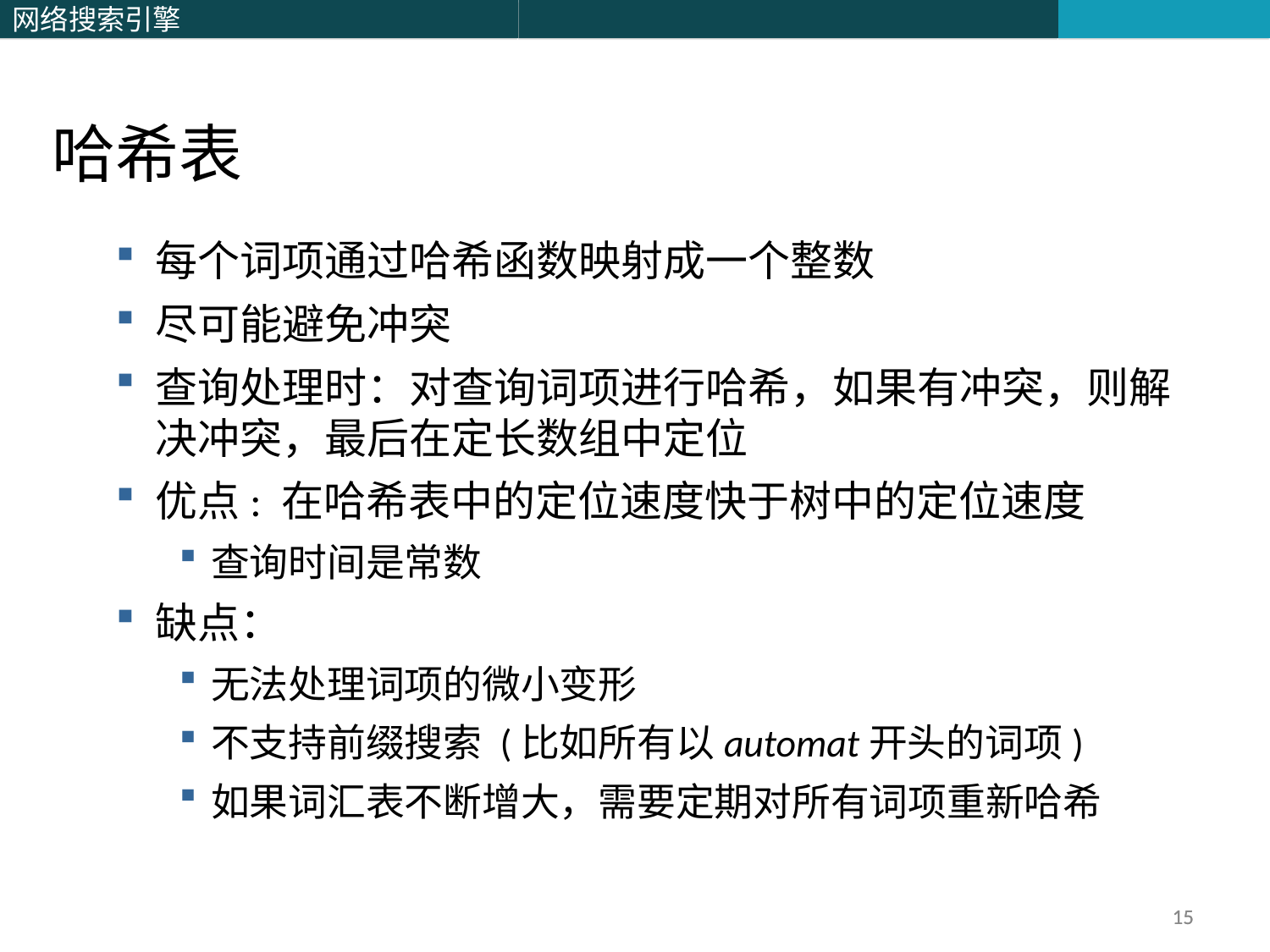

哈希表
每个词项通过哈希函数映射成一个整数
尽可能避免冲突
查询处理时：对查询词项进行哈希，如果有冲突，则解决冲突，最后在定长数组中定位
优点: 在哈希表中的定位速度快于树中的定位速度
查询时间是常数
缺点：
无法处理词项的微小变形
不支持前缀搜索 (比如所有以automat开头的词项)
如果词汇表不断增大，需要定期对所有词项重新哈希
15
15